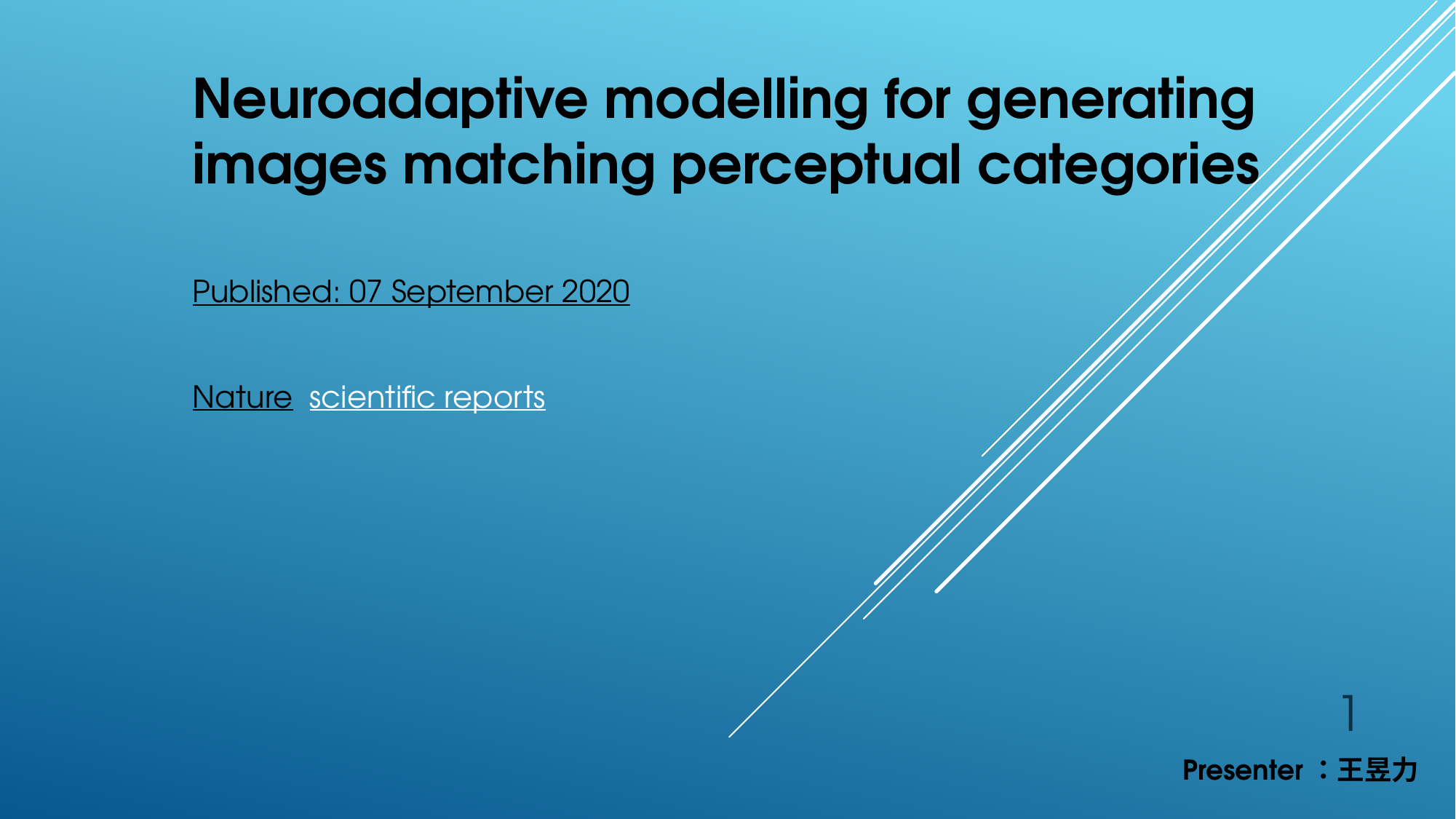

Neuroadaptive modelling for generating images matching perceptual categories
Published: 07 September 2020

Nature  scientific reports

1
Presenter：王昱力